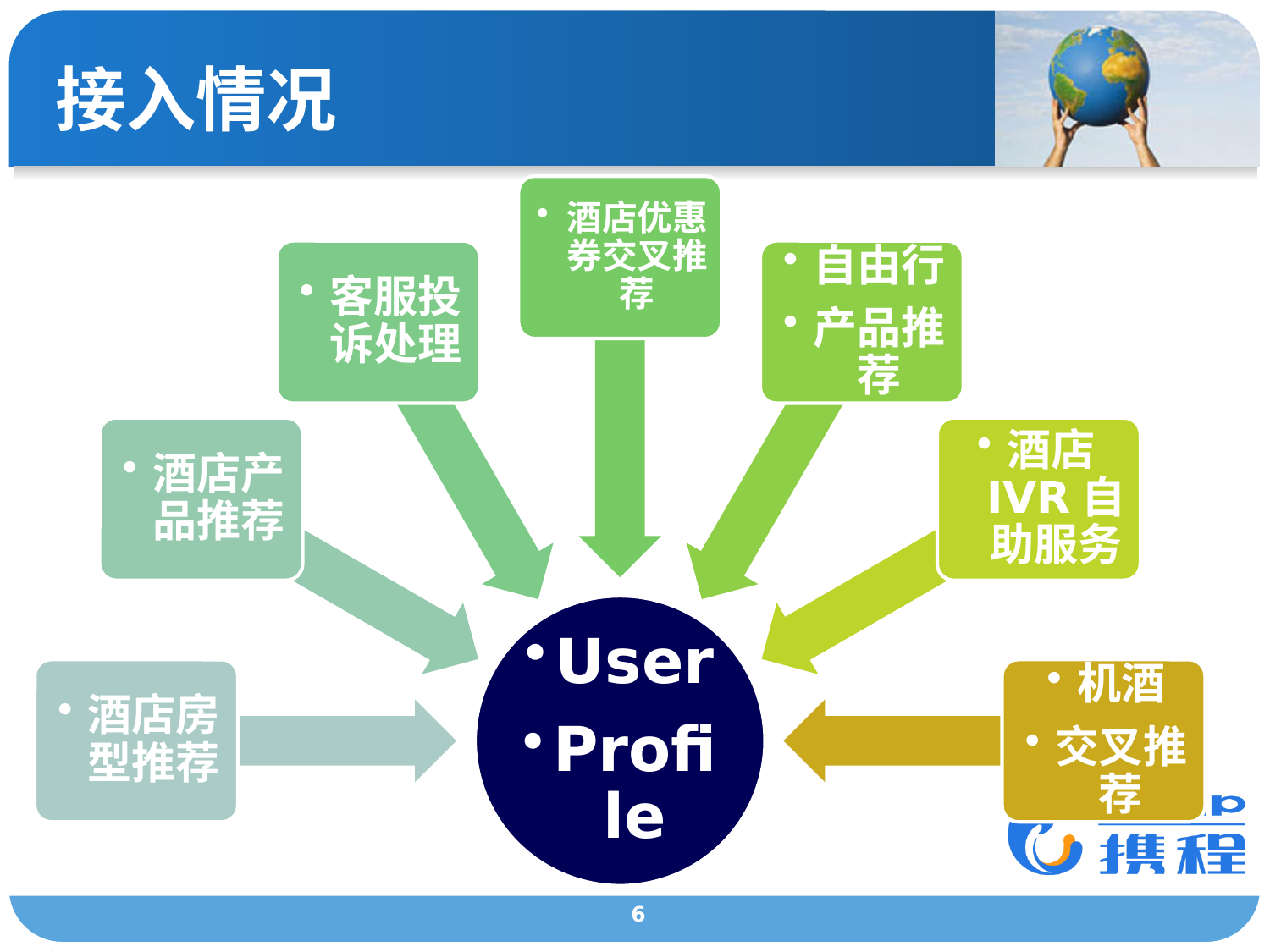

# 接入情况
User
Profile
酒店房型推荐
酒店产品推荐
客服投诉处理
酒店优惠券交叉推荐
自由行
产品推荐
酒店IVR自助服务
机酒
交叉推荐
6